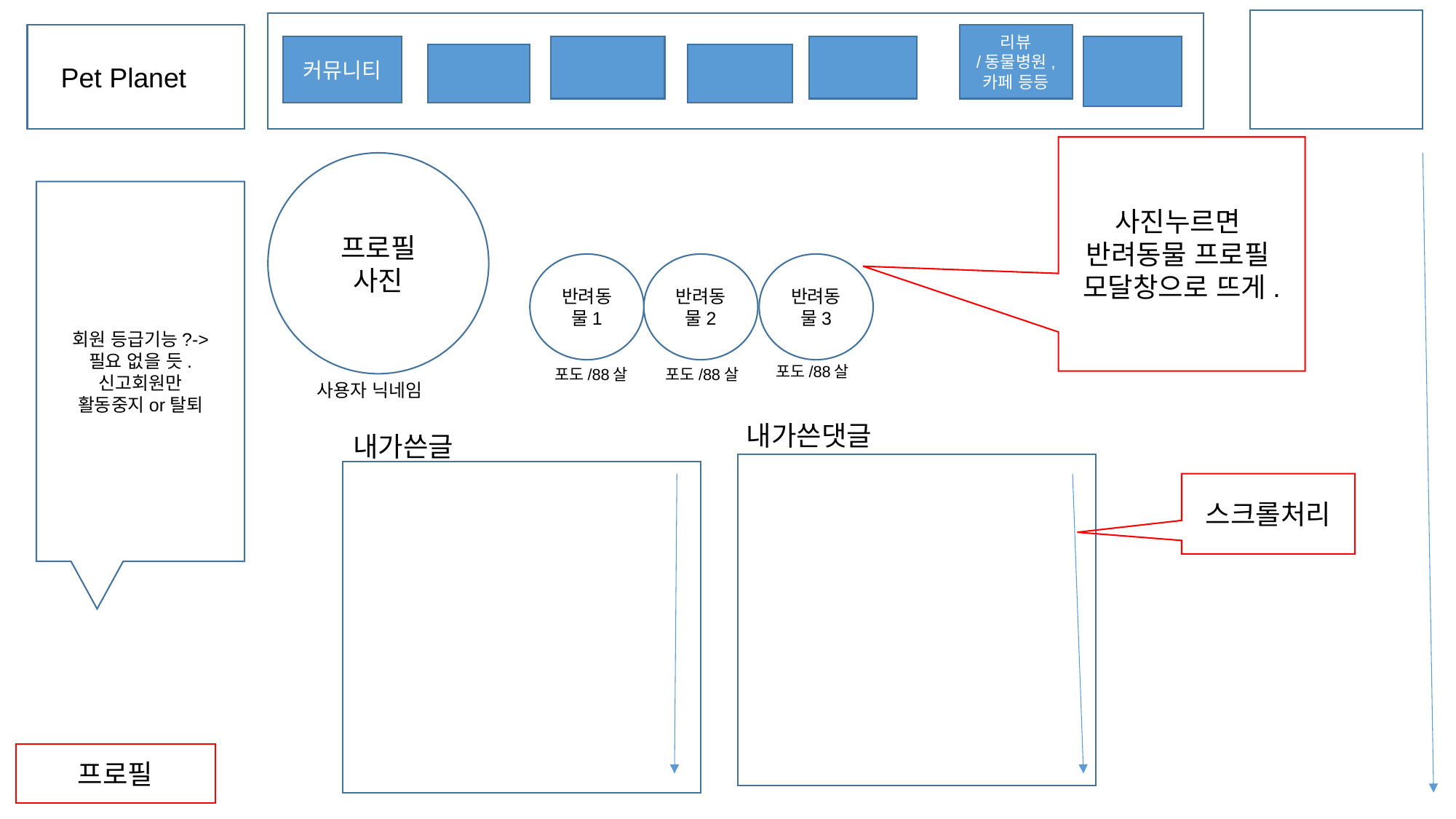

Pet Planet
리뷰
/동물병원, 카페 등등
커뮤니티

사진누르면
반려동물 프로필
모달창으로 뜨게.
프로필
사진
회원 등급기능?->
필요 없을 듯.
신고회원만
활동중지or탈퇴
반려동물2
반려동물3
반려동물1
포도/88살
포도/88살
포도/88살
사용자 닉네임
내가쓴댓글
내가쓴글

스크롤처리
프로필